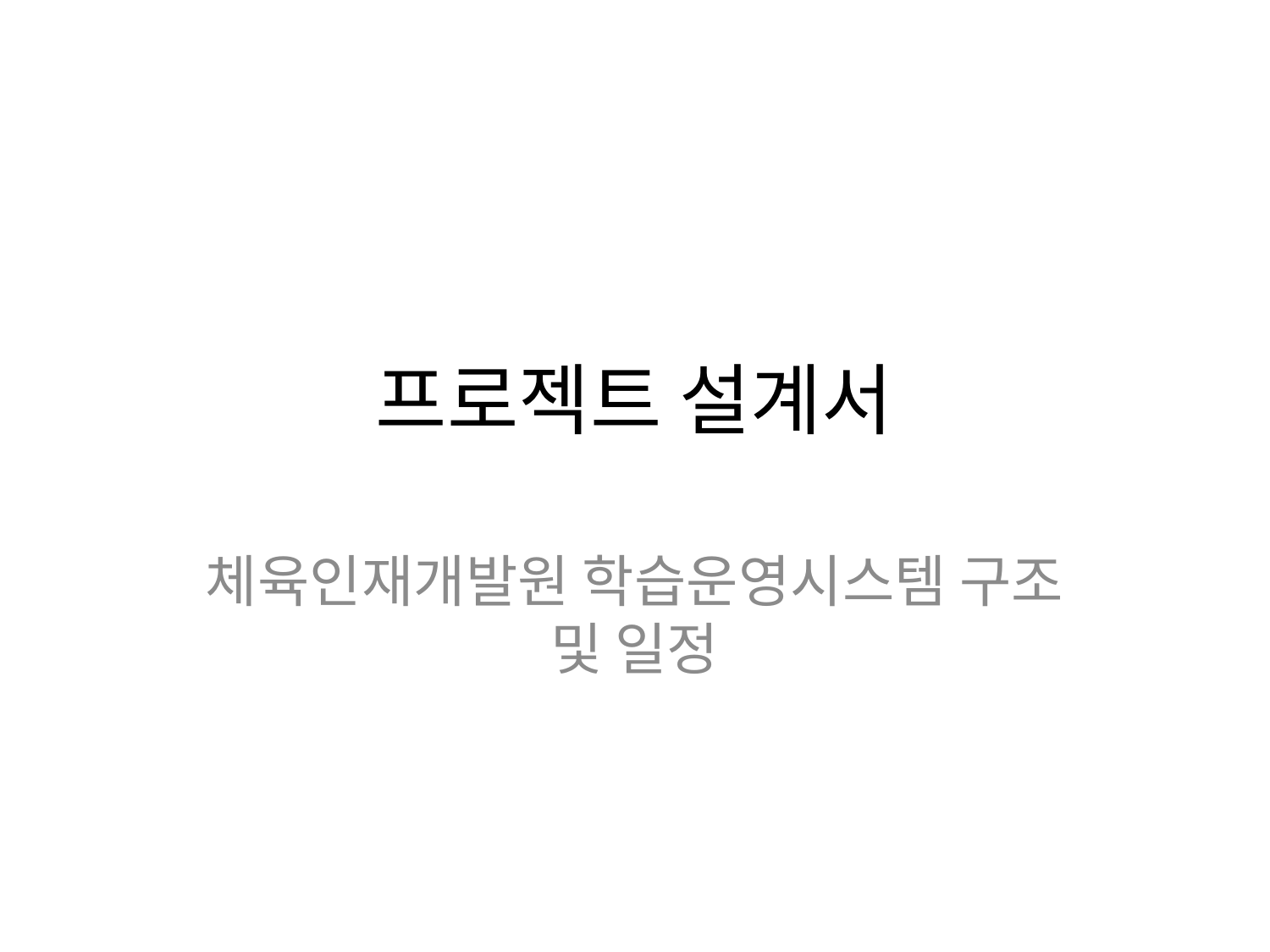

# 프로젝트 설계서
체육인재개발원 학습운영시스템 구조 및 일정